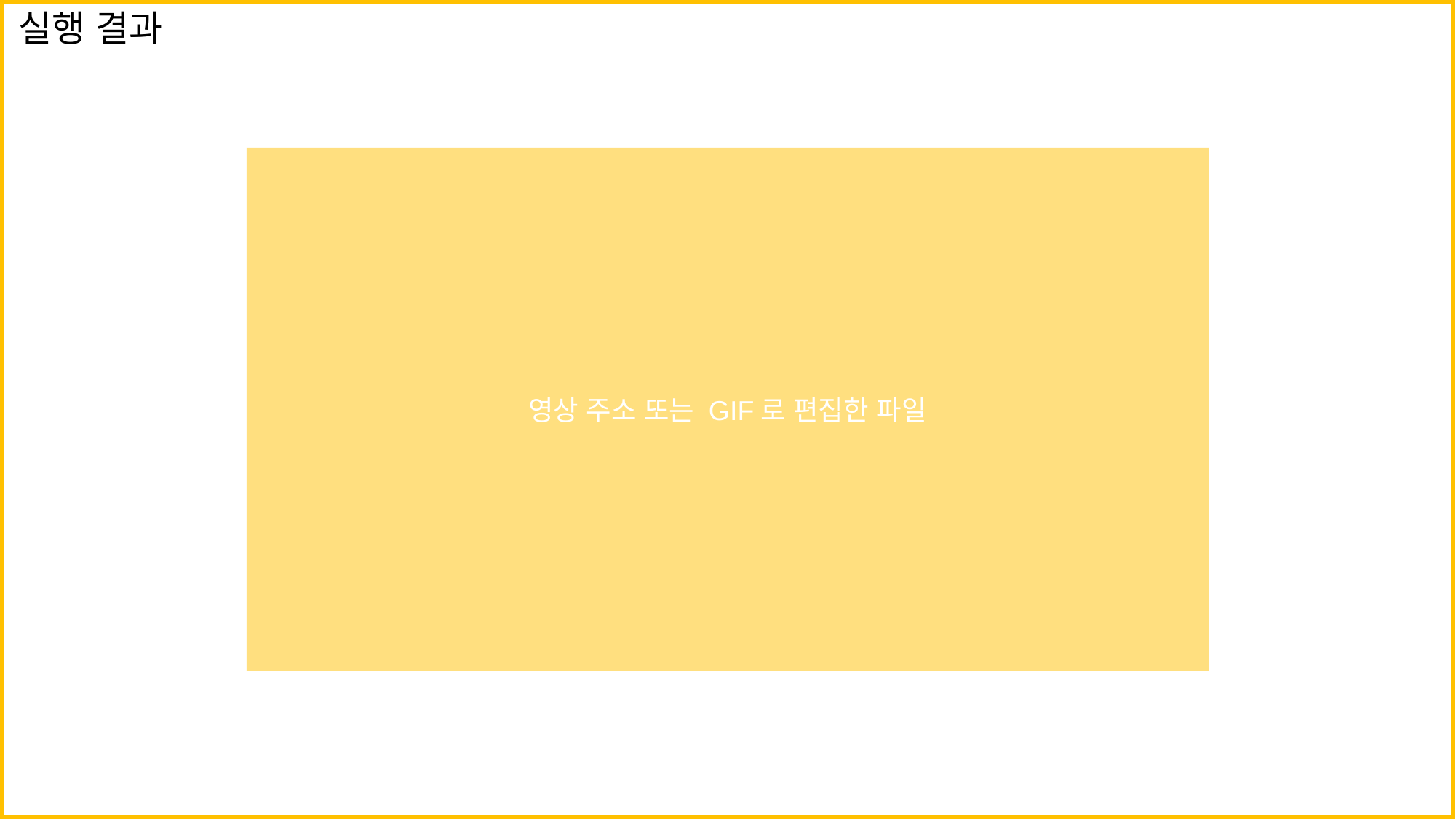

실행 결과
영상 주소 또는 GIF로 편집한 파일